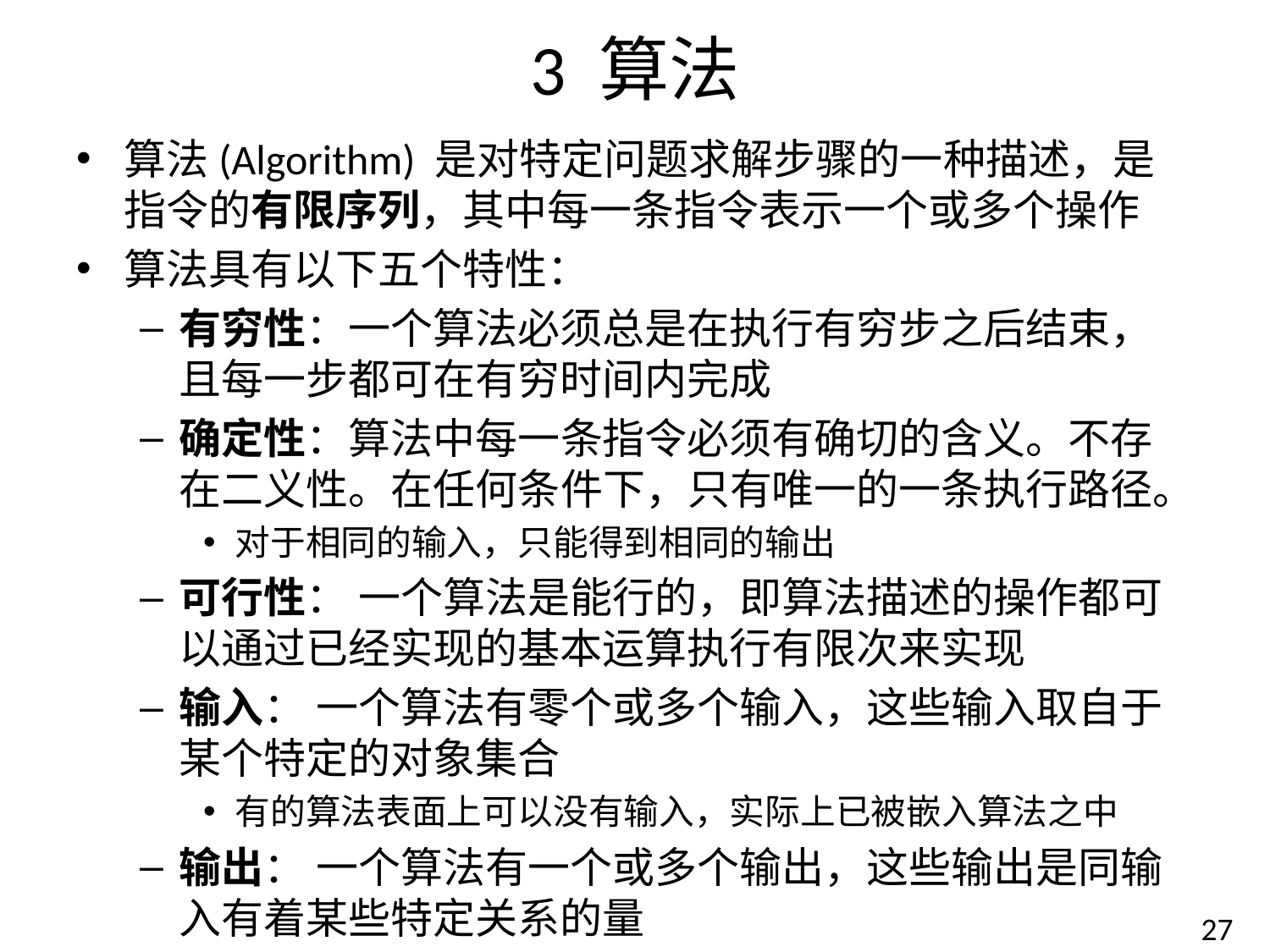

# 3 算法
算法(Algorithm) 是对特定问题求解步骤的一种描述，是指令的有限序列，其中每一条指令表示一个或多个操作
算法具有以下五个特性：
有穷性：一个算法必须总是在执行有穷步之后结束，且每一步都可在有穷时间内完成
确定性：算法中每一条指令必须有确切的含义。不存在二义性。在任何条件下，只有唯一的一条执行路径。
对于相同的输入，只能得到相同的输出
可行性： 一个算法是能行的，即算法描述的操作都可以通过已经实现的基本运算执行有限次来实现
输入： 一个算法有零个或多个输入，这些输入取自于某个特定的对象集合
有的算法表面上可以没有输入，实际上已被嵌入算法之中
输出： 一个算法有一个或多个输出，这些输出是同输入有着某些特定关系的量
27